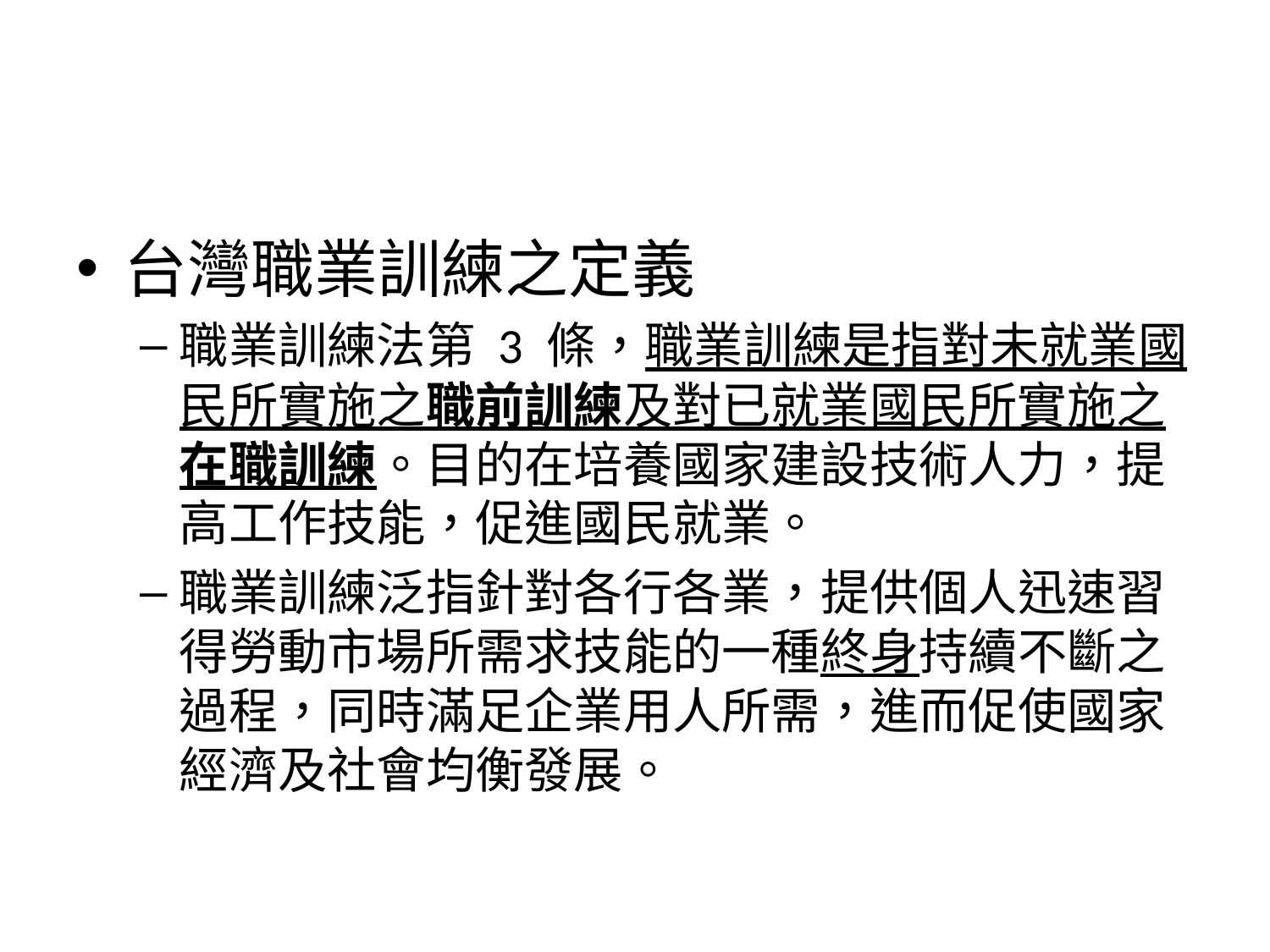

#
台灣職業訓練之定義
職業訓練法第 3 條，職業訓練是指對未就業國民所實施之職前訓練及對已就業國民所實施之在職訓練。目的在培養國家建設技術人力，提高工作技能，促進國民就業。
職業訓練泛指針對各行各業，提供個人迅速習得勞動市場所需求技能的一種終身持續不斷之過程，同時滿足企業用人所需，進而促使國家經濟及社會均衡發展。